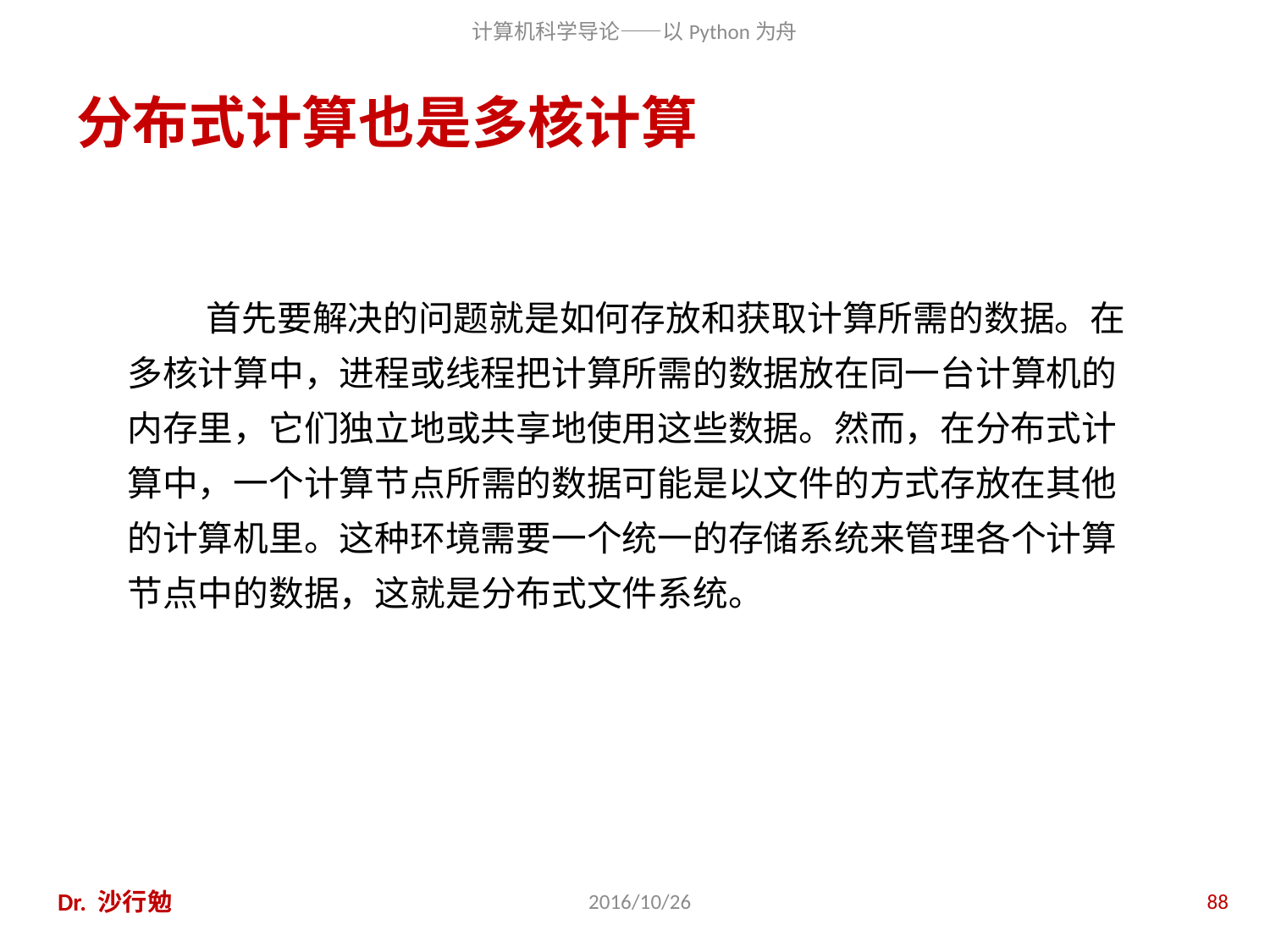

# 分布式计算也是多核计算
         首先要解决的问题就是如何存放和获取计算所需的数据。在多核计算中，进程或线程把计算所需的数据放在同一台计算机的内存里，它们独立地或共享地使用这些数据。然而，在分布式计算中，一个计算节点所需的数据可能是以文件的方式存放在其他的计算机里。这种环境需要一个统一的存储系统来管理各个计算节点中的数据，这就是分布式文件系统。

Dr. 沙行勉
2016/10/26
88